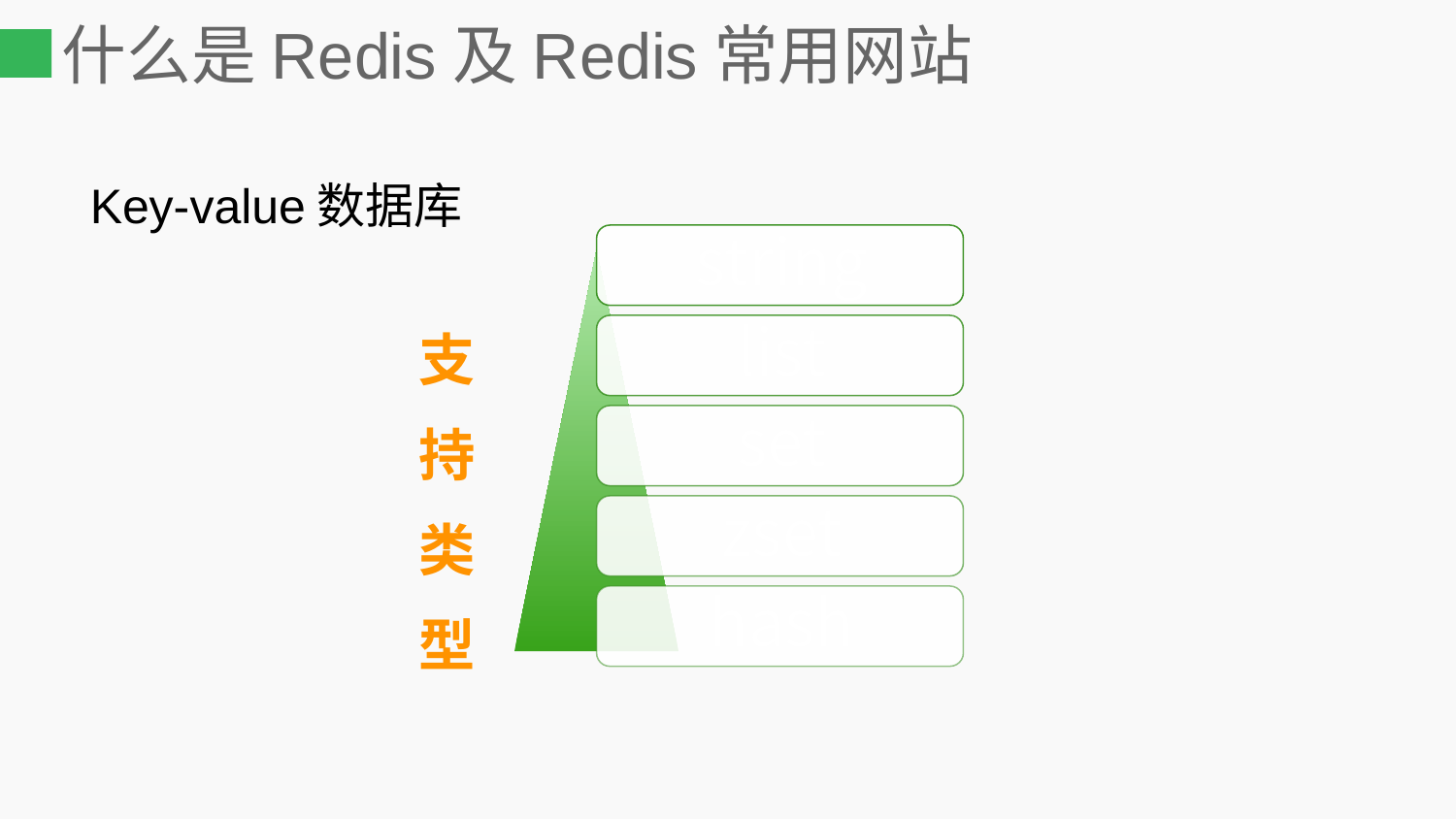

# 什么是Redis及Redis常用网站
Key-value数据库
string
list
set
zset
hash
支
持
类
型